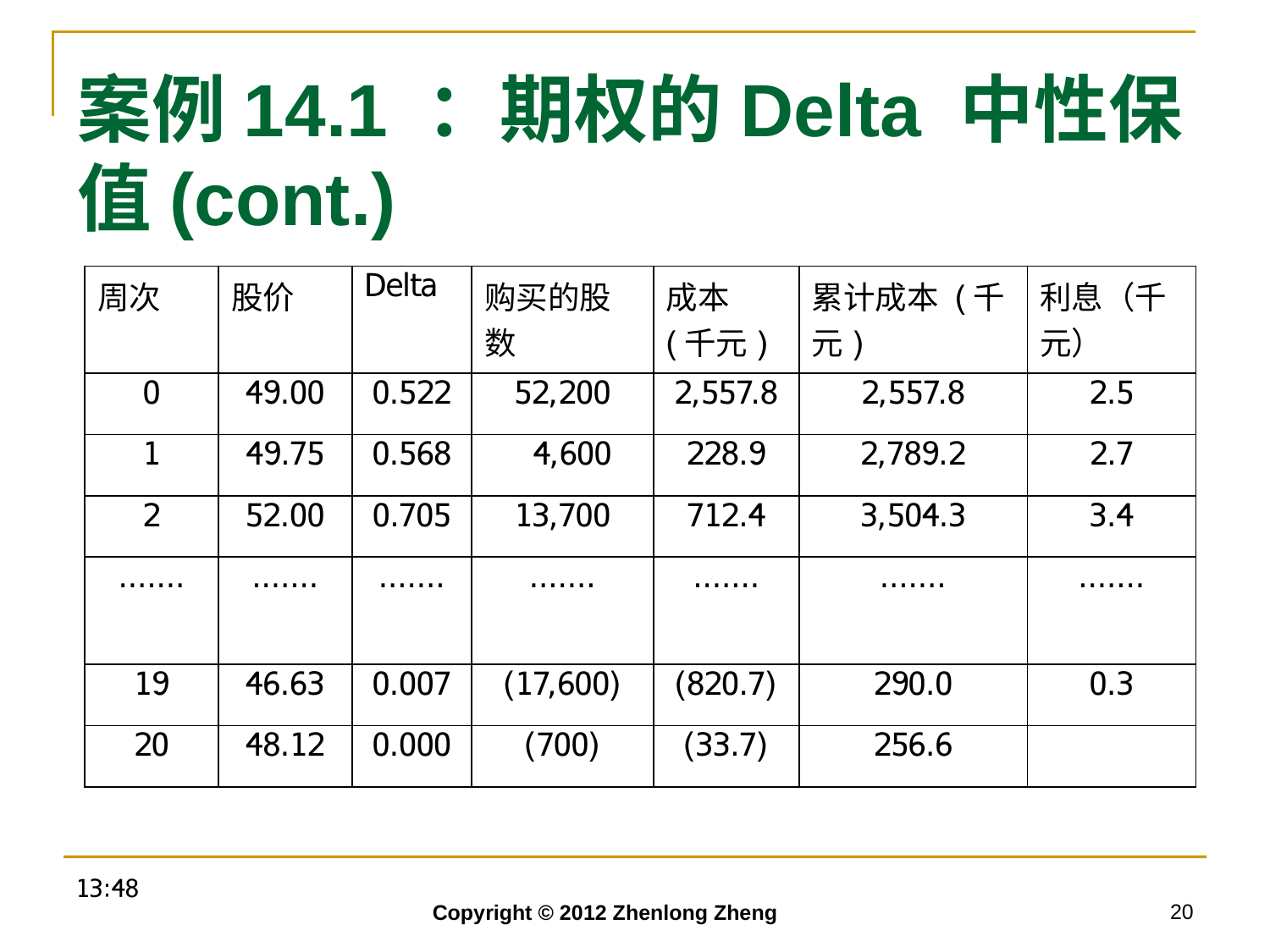

# 案例14.1 ：期权的Delta 中性保值(cont.)
| 周次 | 股价 | Delta | 购买的股数 | 成本 (千元) | 累计成本 (千元) | 利息（千元） |
| --- | --- | --- | --- | --- | --- | --- |
| 0 | 49.00 | 0.522 | 52,200 | 2,557.8 | 2,557.8 | 2.5 |
| 1 | 49.75 | 0.568 | 4,600 | 228.9 | 2,789.2 | 2.7 |
| 2 | 52.00 | 0.705 | 13,700 | 712.4 | 3,504.3 | 3.4 |
| ....... | ....... | ....... | ....... | ....... | ....... | ....... |
| 19 | 46.63 | 0.007 | (17,600) | (820.7) | 290.0 | 0.3 |
| 20 | 48.12 | 0.000 | (700) | (33.7) | 256.6 |  |
13:48
20
Copyright © 2012 Zhenlong Zheng